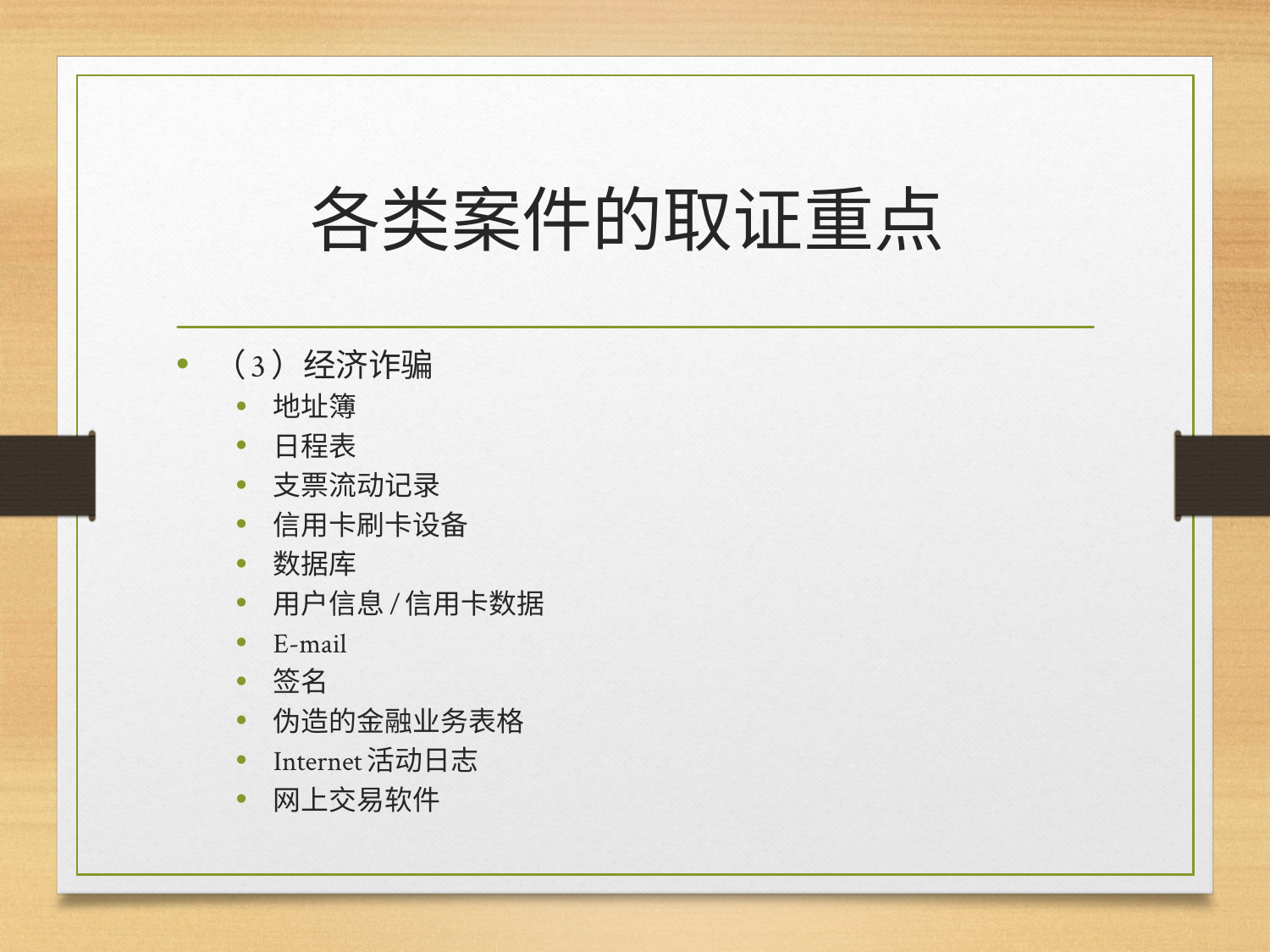

# 各类案件的取证重点
（3）经济诈骗
地址簿
日程表
支票流动记录
信用卡刷卡设备
数据库
用户信息/信用卡数据
E-mail
签名
伪造的金融业务表格
Internet活动日志
网上交易软件